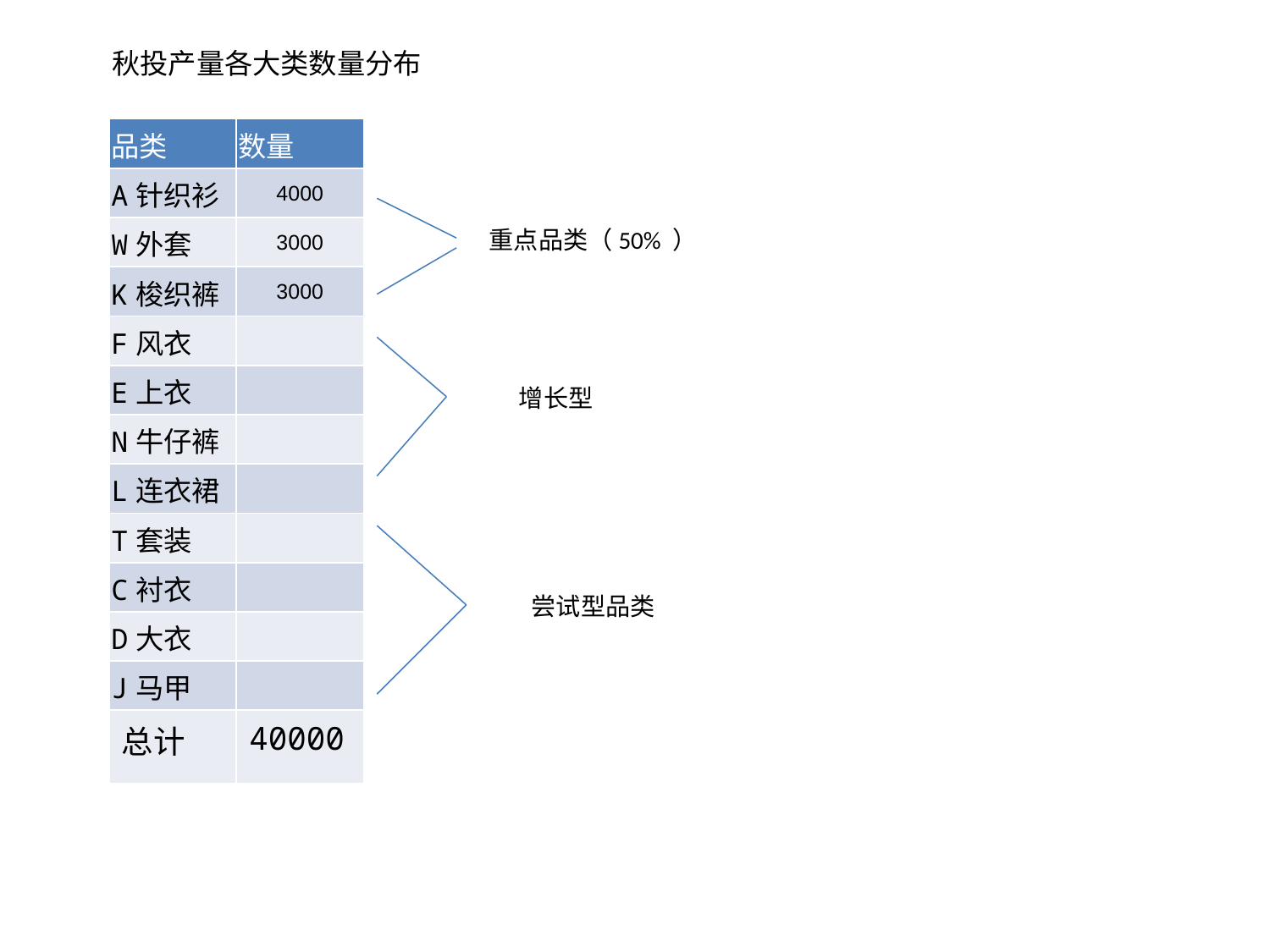

秋投产量各大类数量分布
| 品类 | 数量 |
| --- | --- |
| A针织衫 | 4000 |
| W外套 | 3000 |
| K梭织裤 | 3000 |
| F风衣 |  |
| E上衣 |  |
| N牛仔裤 |  |
| L连衣裙 |  |
| T套装 |  |
| C衬衣 |  |
| D大衣 |  |
| J马甲 |  |
| 总计 | 40000 |
重点品类（50% ）
增长型
尝试型品类